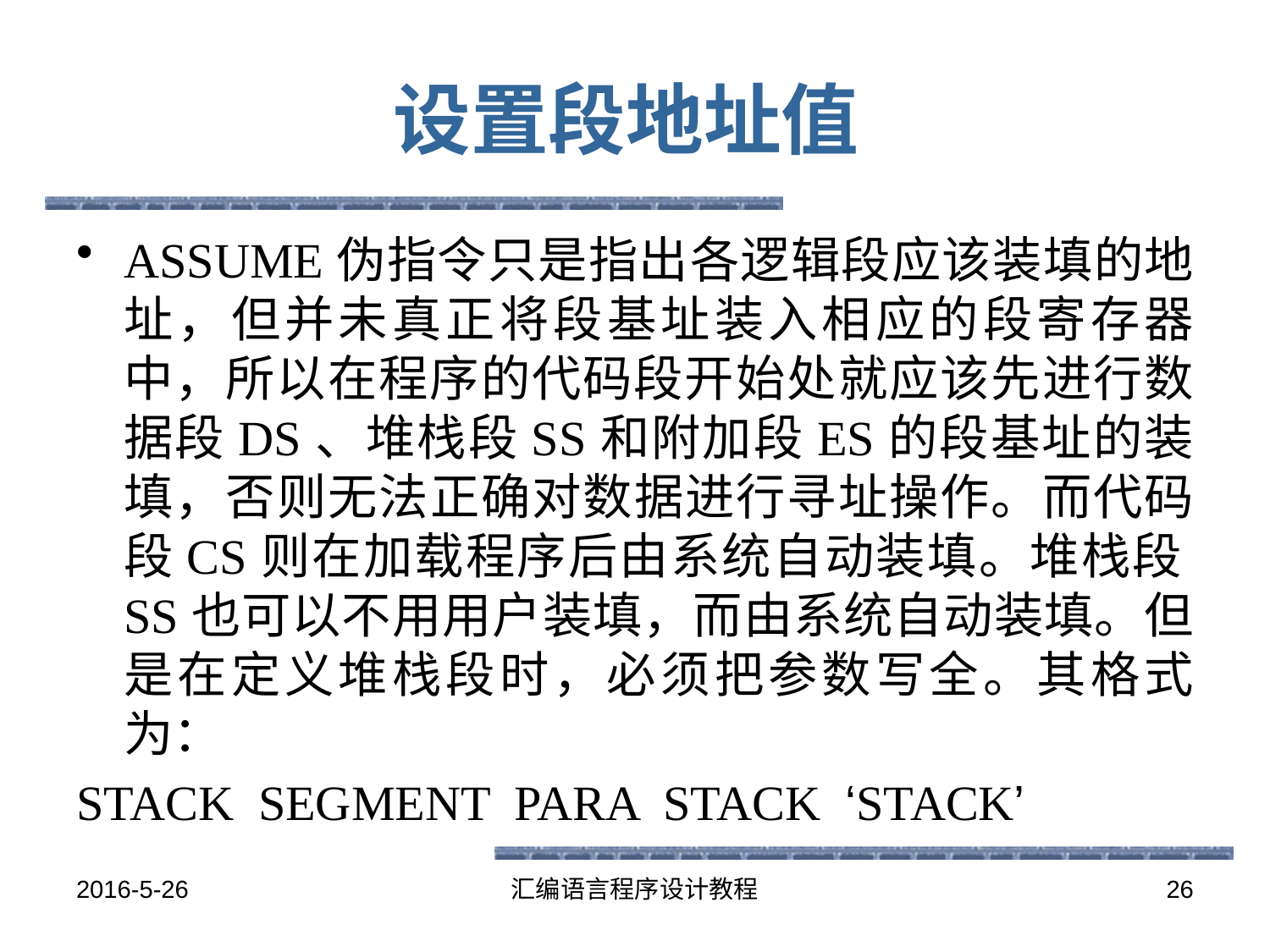

# 设置段地址值
ASSUME伪指令只是指出各逻辑段应该装填的地址，但并未真正将段基址装入相应的段寄存器中，所以在程序的代码段开始处就应该先进行数据段DS、堆栈段SS和附加段ES的段基址的装填，否则无法正确对数据进行寻址操作。而代码段CS则在加载程序后由系统自动装填。堆栈段SS也可以不用用户装填，而由系统自动装填。但是在定义堆栈段时，必须把参数写全。其格式为：
STACK  SEGMENT  PARA  STACK  ‘STACK’
2016-5-26
汇编语言程序设计教程
26